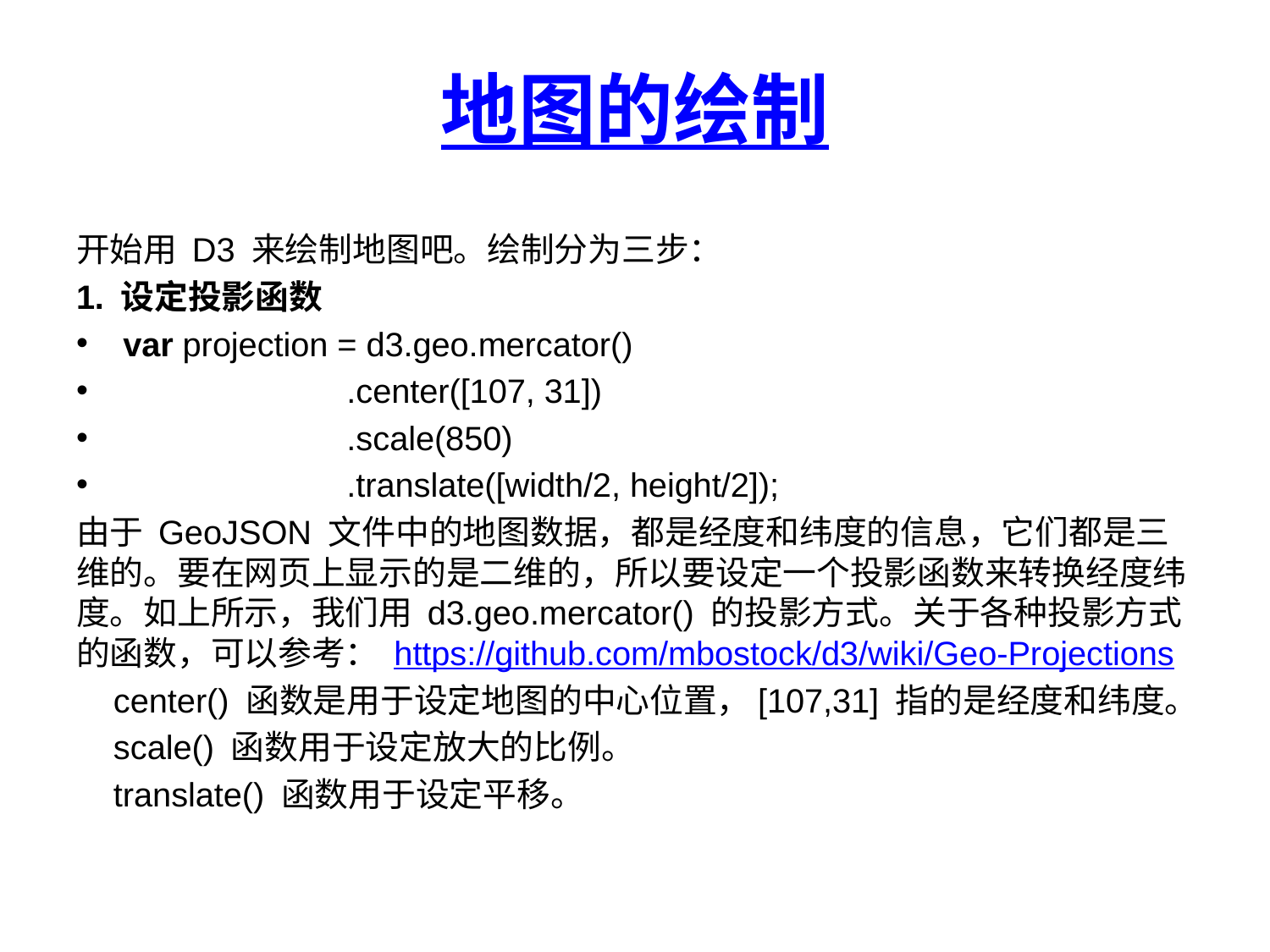

# 地图的绘制
开始用 D3 来绘制地图吧。绘制分为三步：
1. 设定投影函数
var projection = d3.geo.mercator()
                        .center([107, 31])
                        .scale(850)
                        .translate([width/2, height/2]);
由于 GeoJSON 文件中的地图数据，都是经度和纬度的信息，它们都是三维的。要在网页上显示的是二维的，所以要设定一个投影函数来转换经度纬度。如上所示，我们用 d3.geo.mercator() 的投影方式。关于各种投影方式的函数，可以参考： https://github.com/mbostock/d3/wiki/Geo-Projections
    center() 函数是用于设定地图的中心位置，[107,31] 指的是经度和纬度。
    scale() 函数用于设定放大的比例。
    translate() 函数用于设定平移。